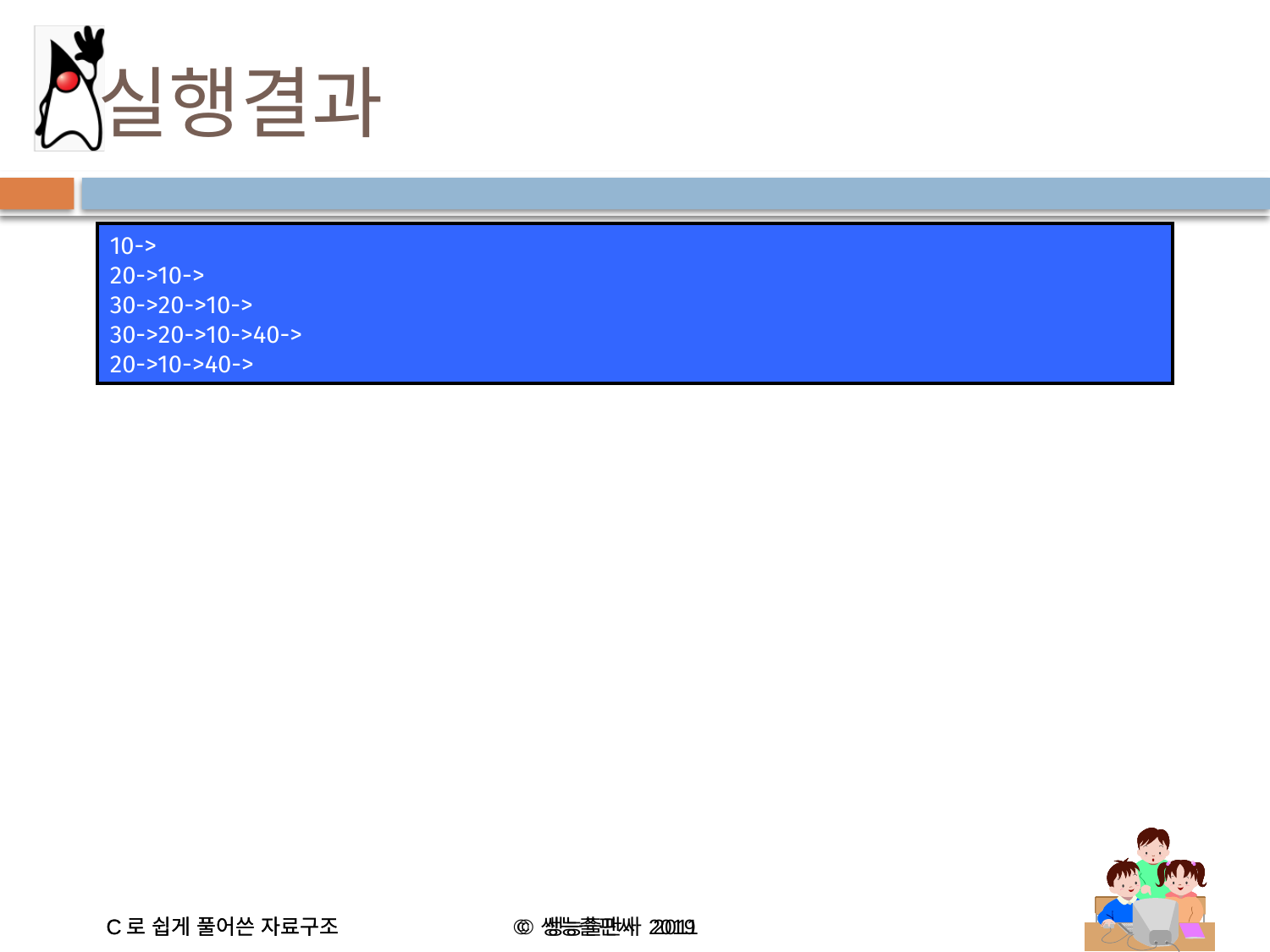

# 실행결과

10->
20->10->
30->20->10->
30->20->10->40->
20->10->40->